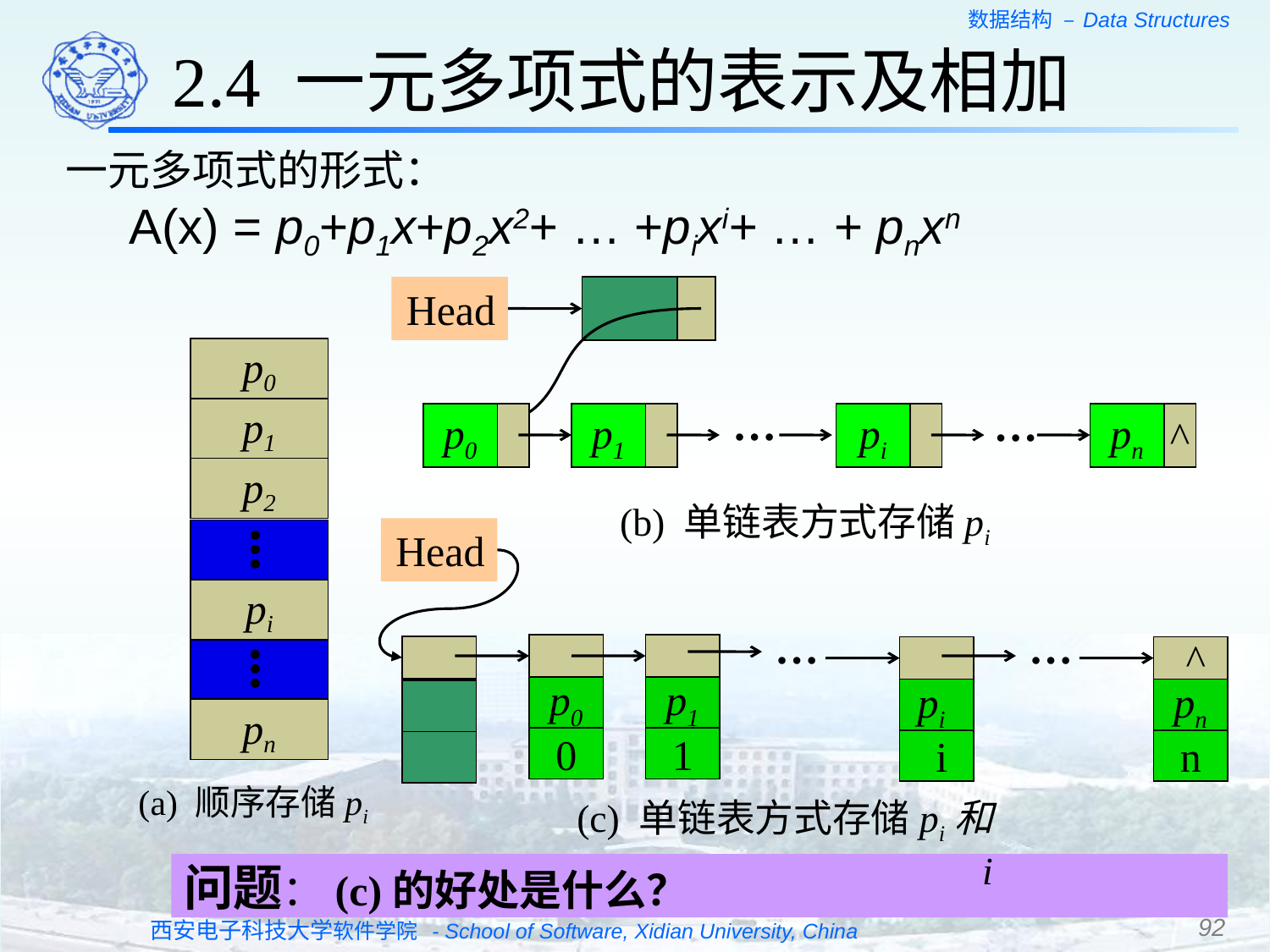

2.4 一元多项式的表示及相加
一元多项式的形式：
A(x) = p0+p1x+p2x2+ … +pixi+ … + pnxn

Head

…
…
p0

p1

pi

pn
^

(b) 单链表方式存储pi
p0
p1
p2
...
pi
...
pn
(a) 顺序存储pi
Head
…
…

p0
0

p1
1

pi
 i
 ^
pn
n

(c) 单链表方式存储pi和 i
问题：(c)的好处是什么？
92